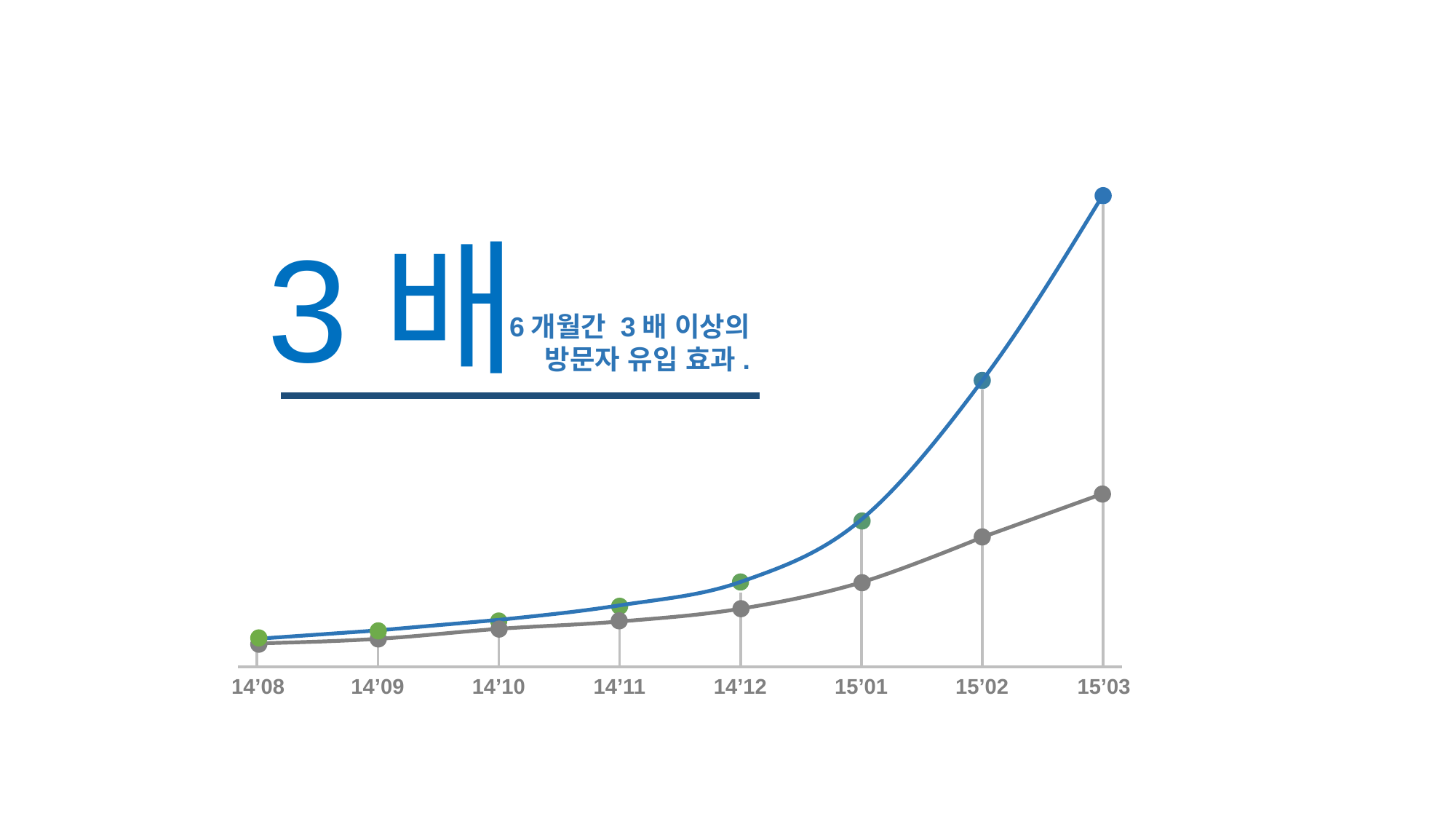

3배
6개월간 3배 이상의
방문자 유입 효과.

14’08
14’09
14’10
14’11
14’12
15’01
15’02
15’03